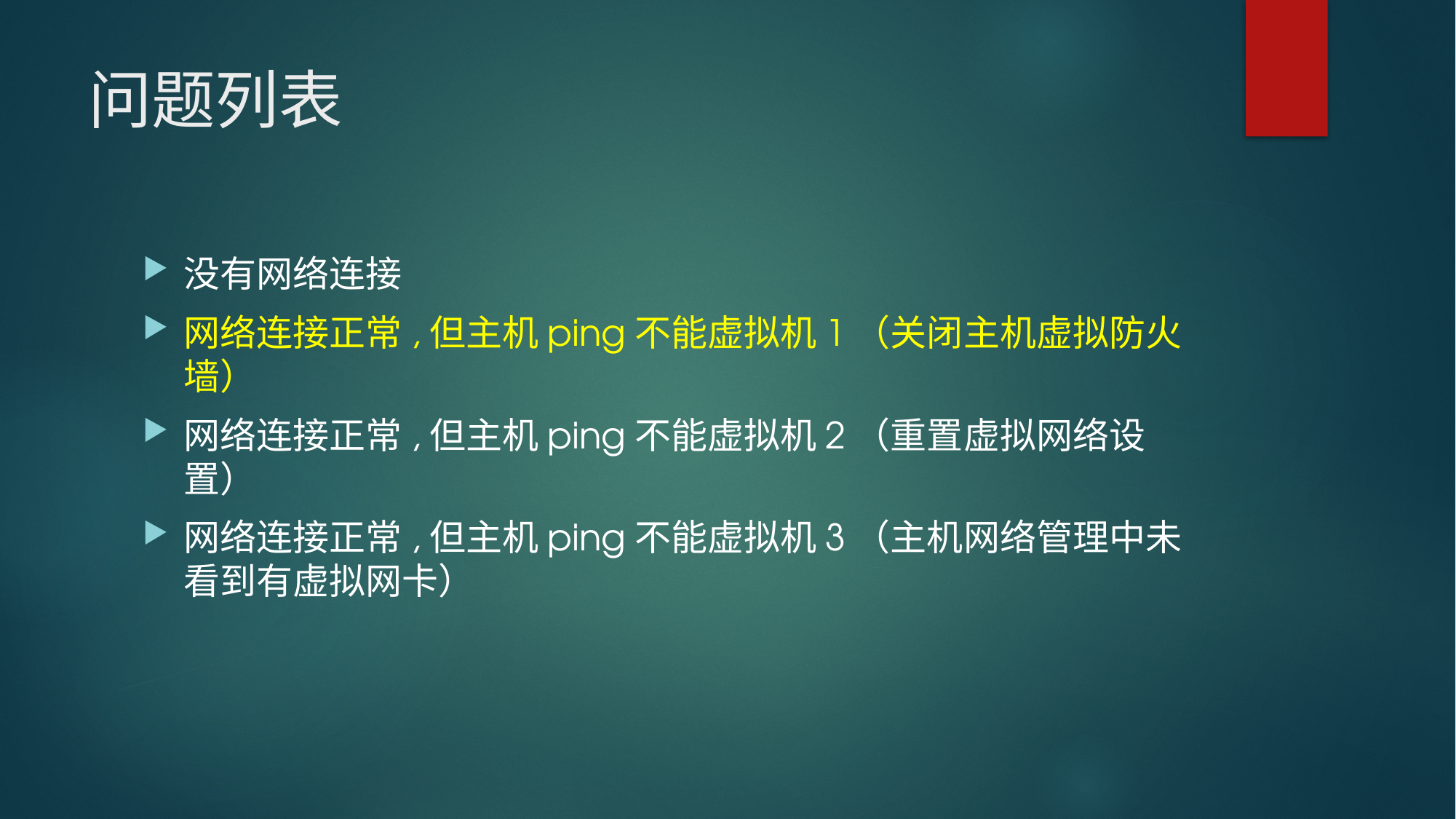

# 问题列表
没有网络连接
网络连接正常,但主机ping不能虚拟机1（关闭主机虚拟防火墙）
网络连接正常,但主机ping不能虚拟机2（重置虚拟网络设置）
网络连接正常,但主机ping不能虚拟机3（主机网络管理中未看到有虚拟网卡）